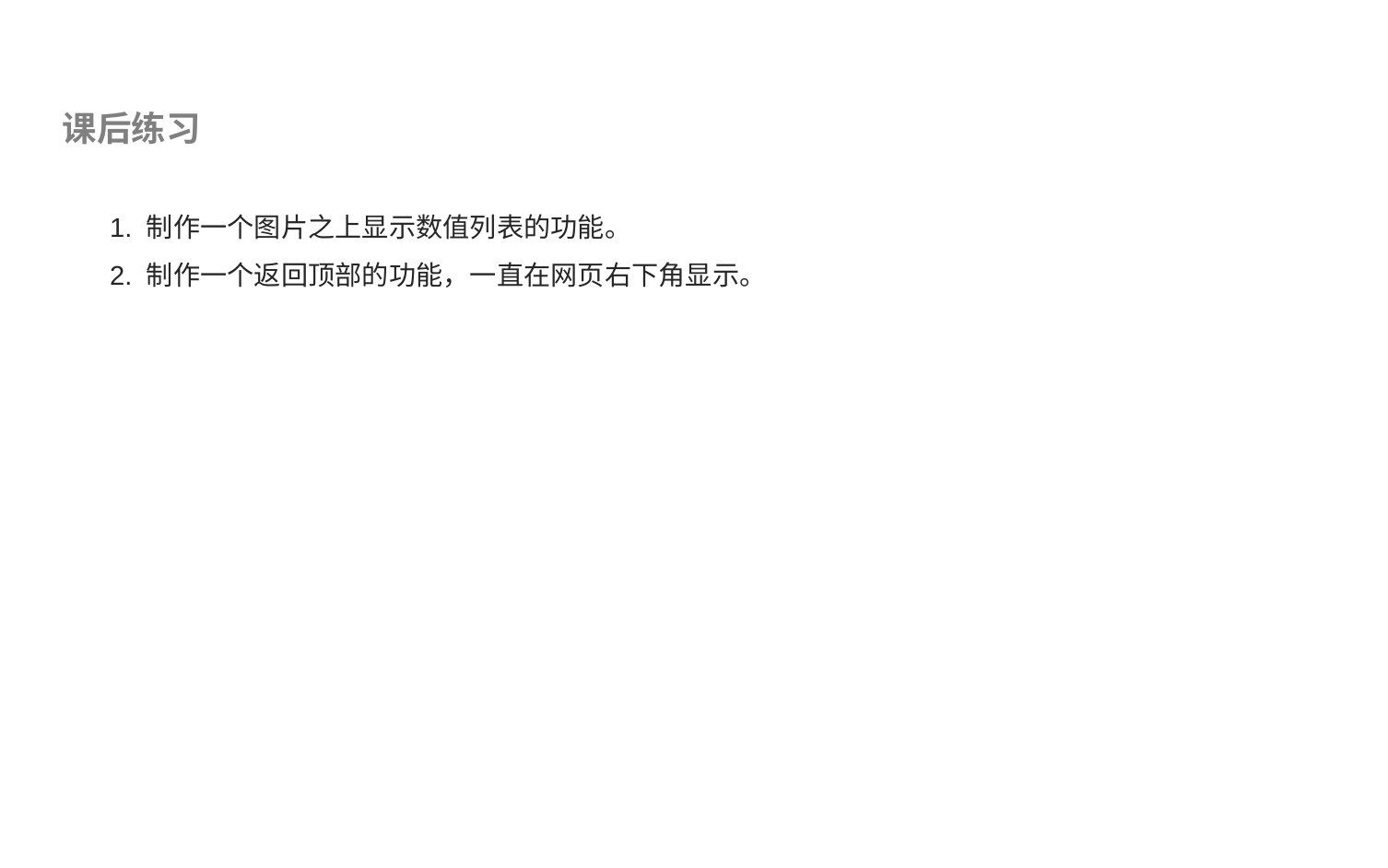

课后练习
1. 制作一个图片之上显示数值列表的功能。
2. 制作一个返回顶部的功能，一直在网页右下角显示。